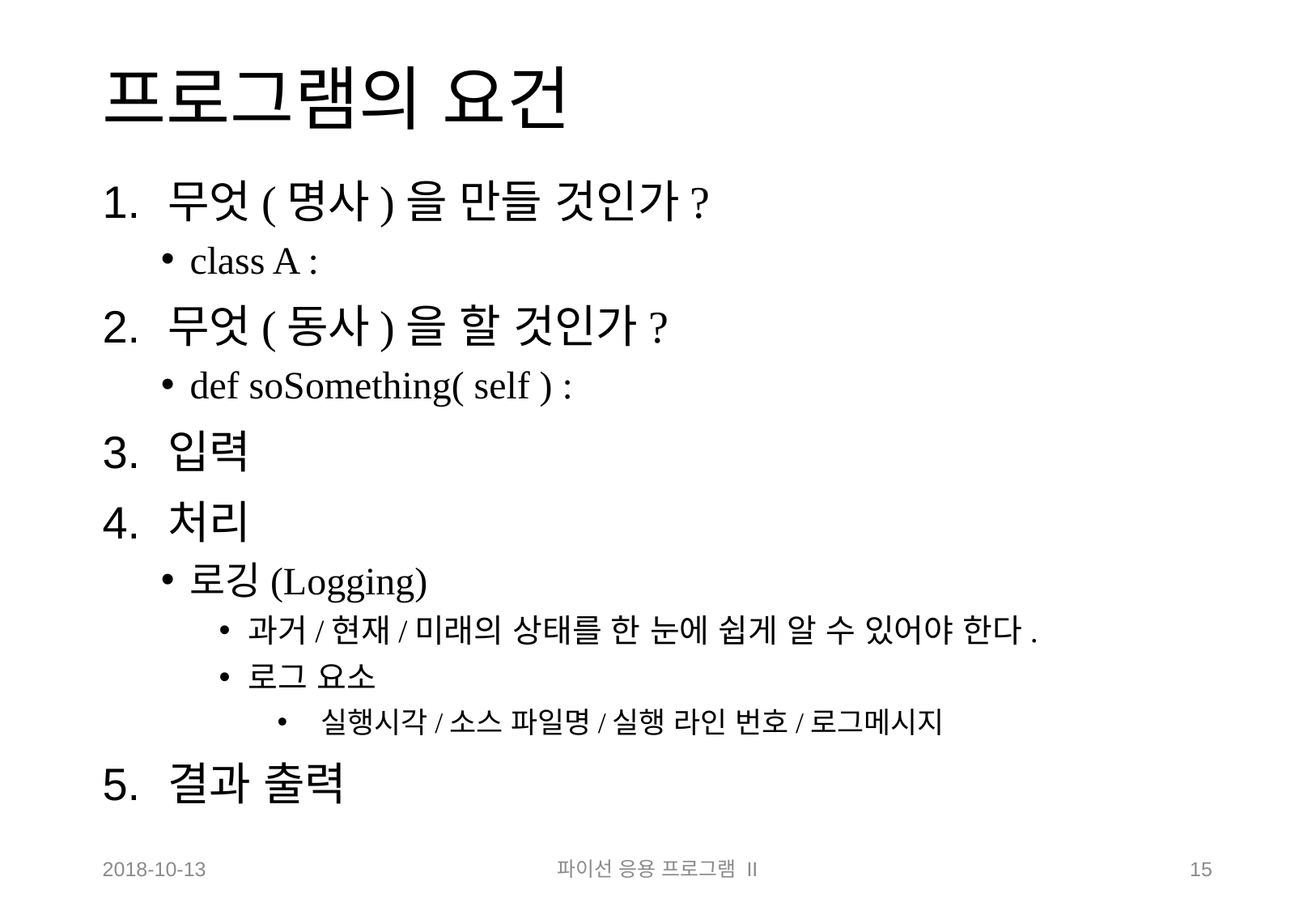

# 프로그램의 요건
무엇(명사)을 만들 것인가?
class A :
무엇(동사)을 할 것인가?
def soSomething( self ) :
입력
처리
로깅(Logging)
과거/현재/미래의 상태를 한 눈에 쉽게 알 수 있어야 한다.
로그 요소
 실행시각/소스 파일명/실행 라인 번호/로그메시지
결과 출력
2018-10-13
파이선 응용 프로그램 II
15